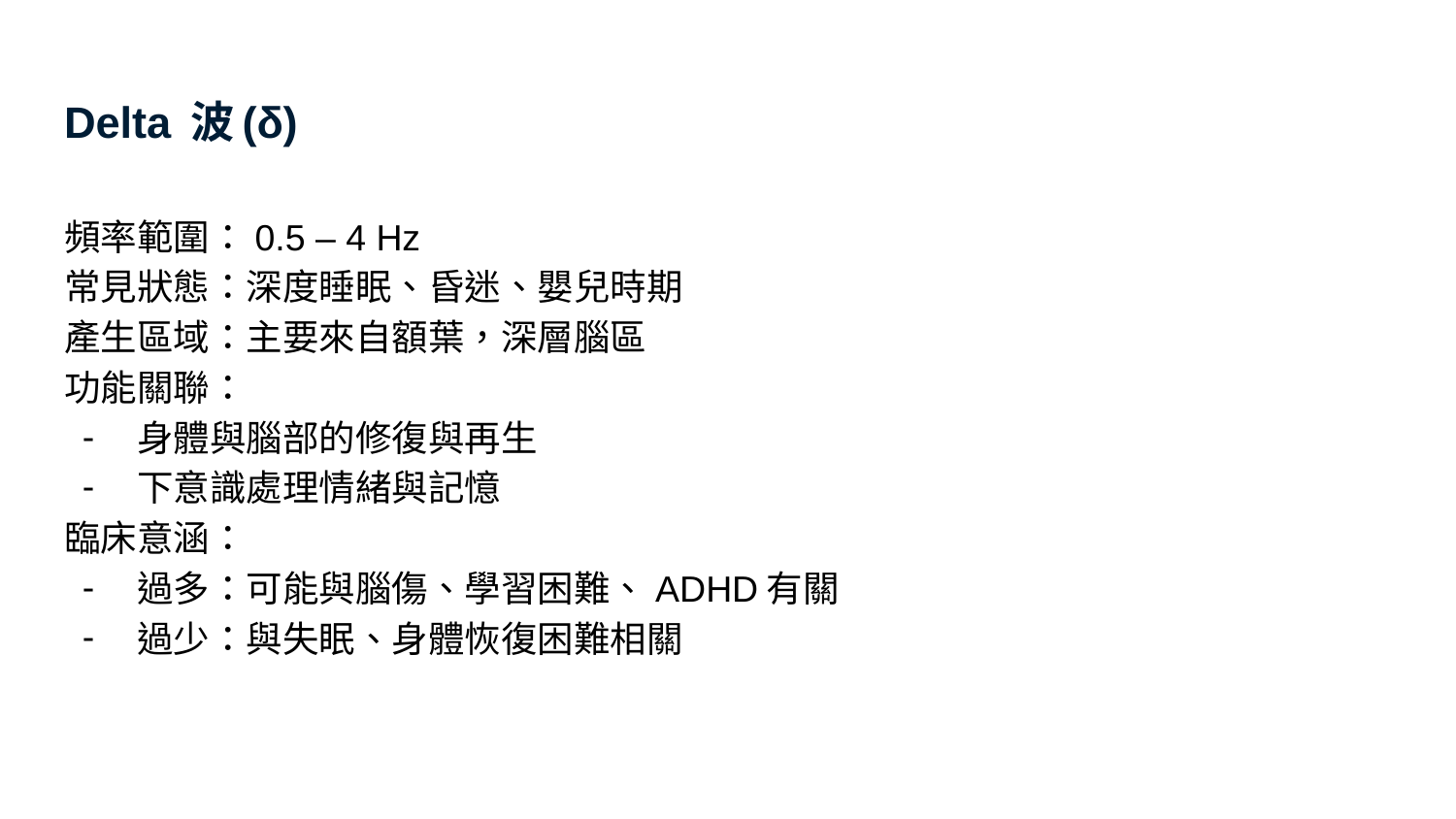

# Delta 波(δ)
頻率範圍：0.5 – 4 Hz
常見狀態：深度睡眠、昏迷、嬰兒時期
產生區域：主要來自額葉，深層腦區
功能關聯：
身體與腦部的修復與再生
下意識處理情緒與記憶
臨床意涵：
過多：可能與腦傷、學習困難、ADHD有關
過少：與失眠、身體恢復困難相關